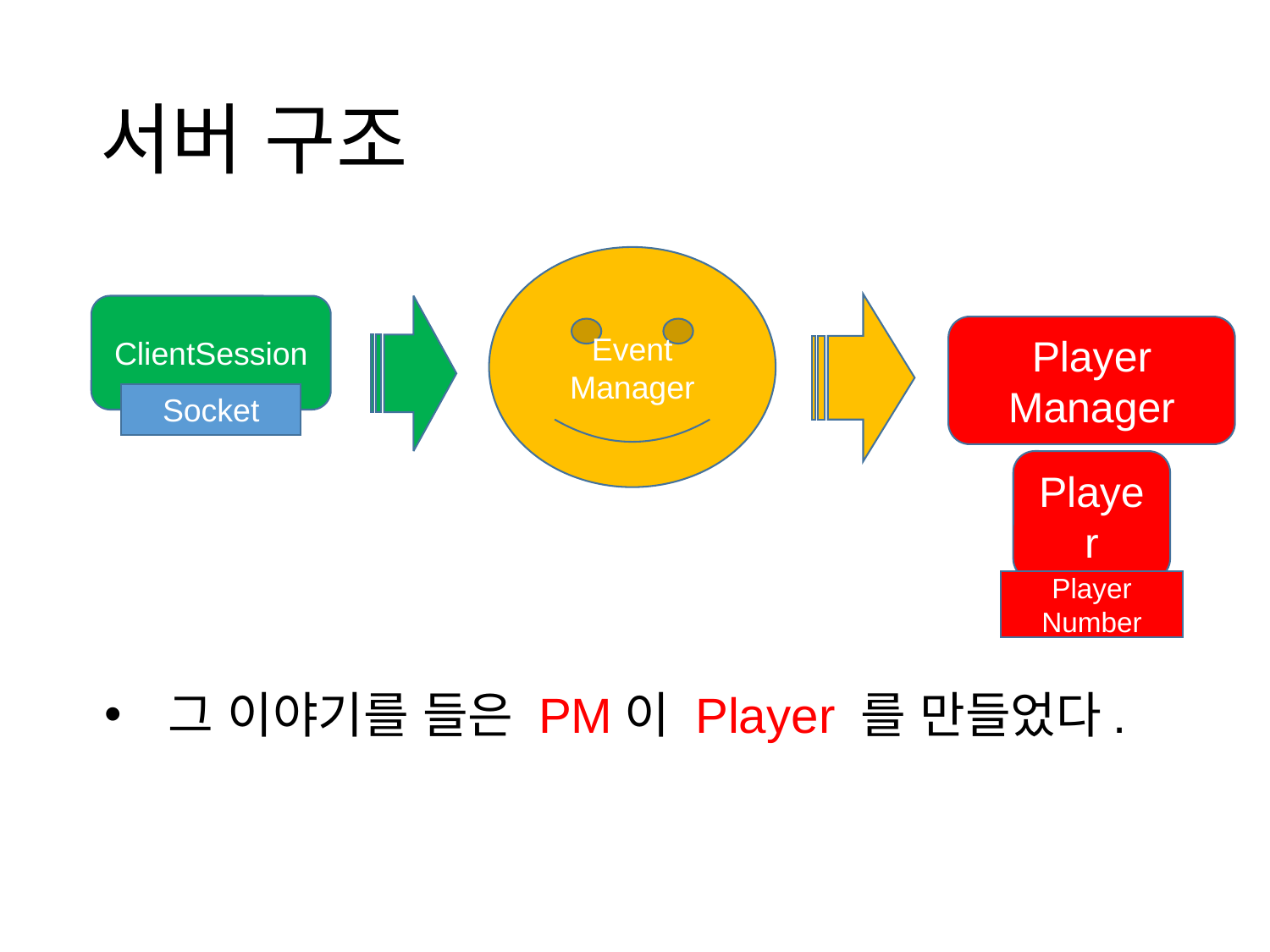

# 서버 구조
Event
Manager

ClientSession

Player Manager
Socket
Player
Player
Number
그 이야기를 들은 PM이 Player 를 만들었다.